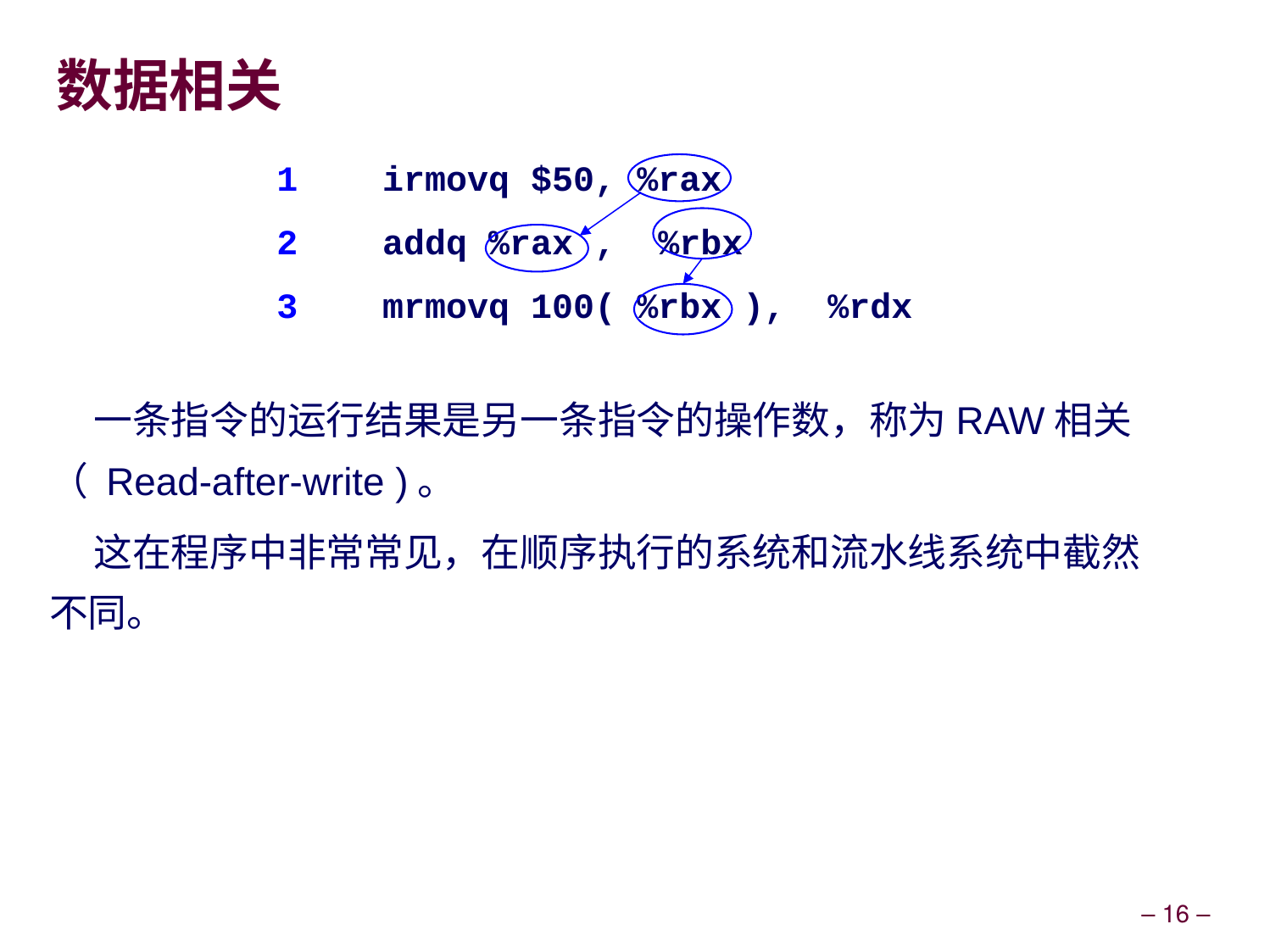

# 数据相关

1    irmovq $50, %rax

2    addq %rax ,  %rbx
3    mrmovq 100( %rbx ),  %rdx
    一条指令的运行结果是另一条指令的操作数，称为RAW相关（ Read-after-write )。
    这在程序中非常常见，在顺序执行的系统和流水线系统中截然不同。